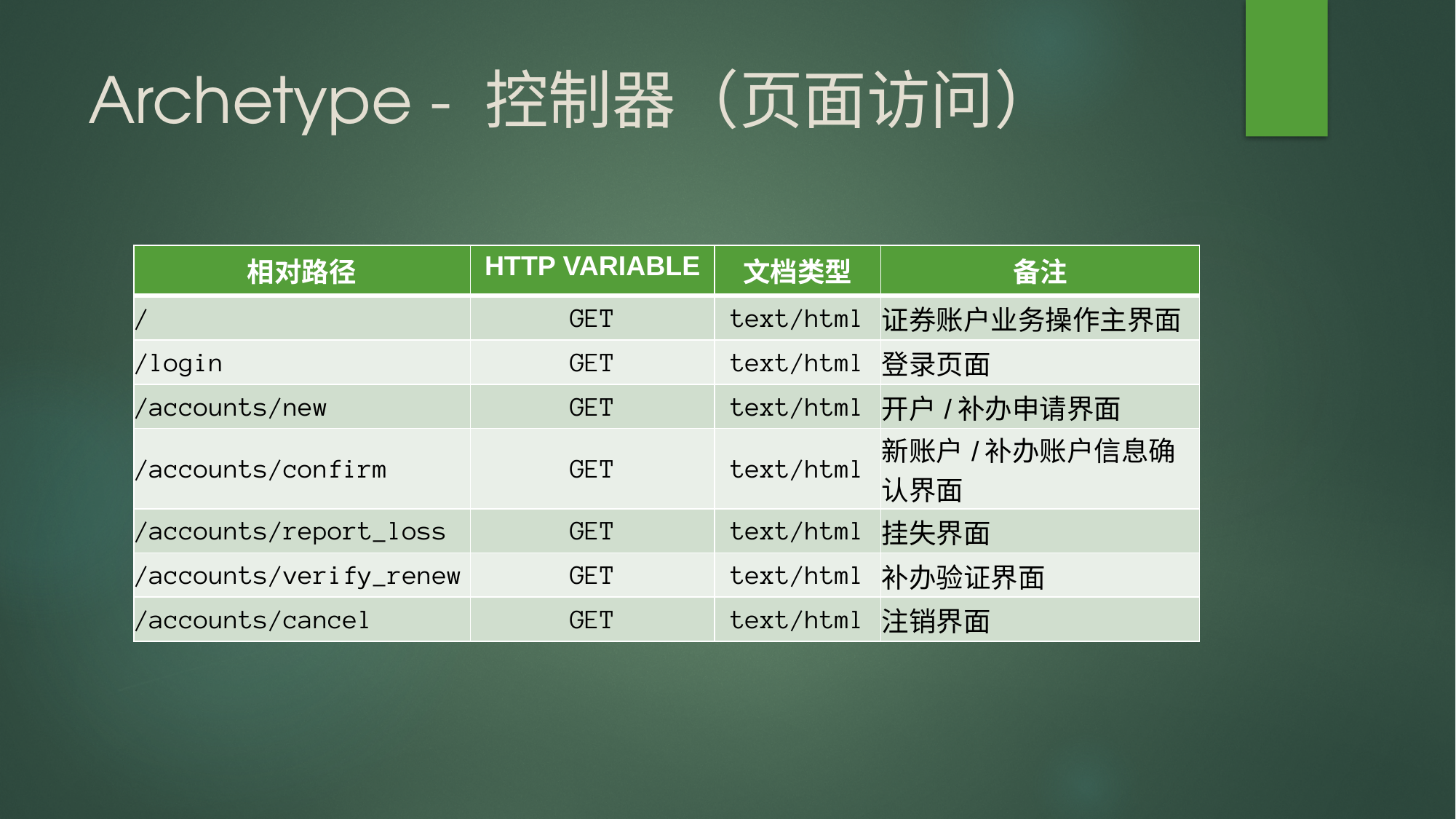

# Archetype - 控制器（页面访问）
| 相对路径 | HTTP VARIABLE | 文档类型 | 备注 |
| --- | --- | --- | --- |
| / | GET | text/html | 证券账户业务操作主界面 |
| /login | GET | text/html | 登录页面 |
| /accounts/new | GET | text/html | 开户/补办申请界面 |
| /accounts/confirm | GET | text/html | 新账户/补办账户信息确认界面 |
| /accounts/report\_loss | GET | text/html | 挂失界面 |
| /accounts/verify\_renew | GET | text/html | 补办验证界面 |
| /accounts/cancel | GET | text/html | 注销界面 |